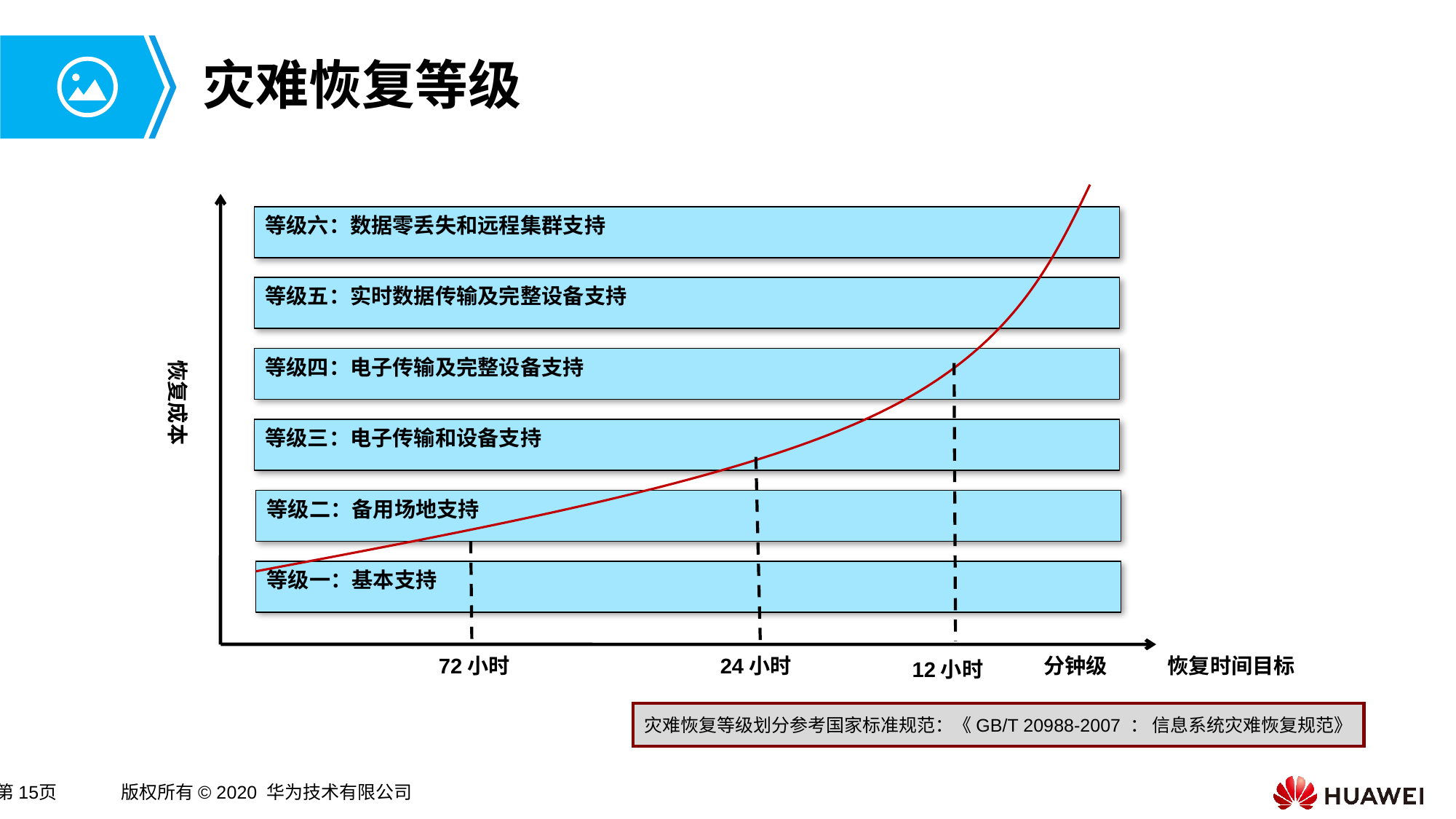

# 灾难恢复等级

等级六：数据零丢失和远程集群支持
等级五：实时数据传输及完整设备支持
等级四：电子传输及完整设备支持
恢复成本

等级三：电子传输和设备支持

等级二：备用场地支持

等级一：基本支持

72小时
24小时
分钟级
恢复时间目标
12小时
灾难恢复等级划分参考国家标准规范：《GB/T 20988-2007 ： 信息系统灾难恢复规范》